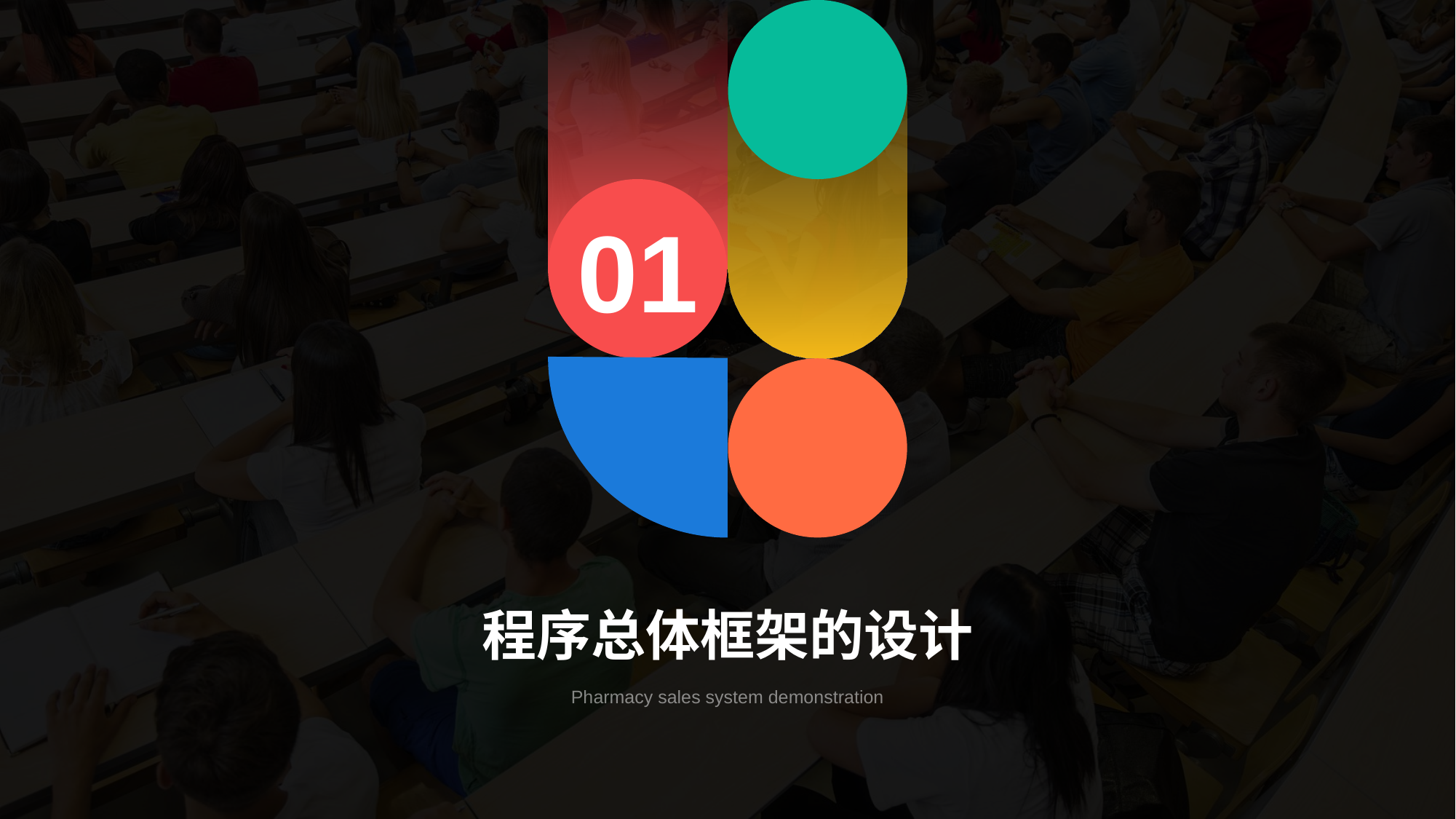

01
# 程序总体框架的设计
Pharmacy sales system demonstration